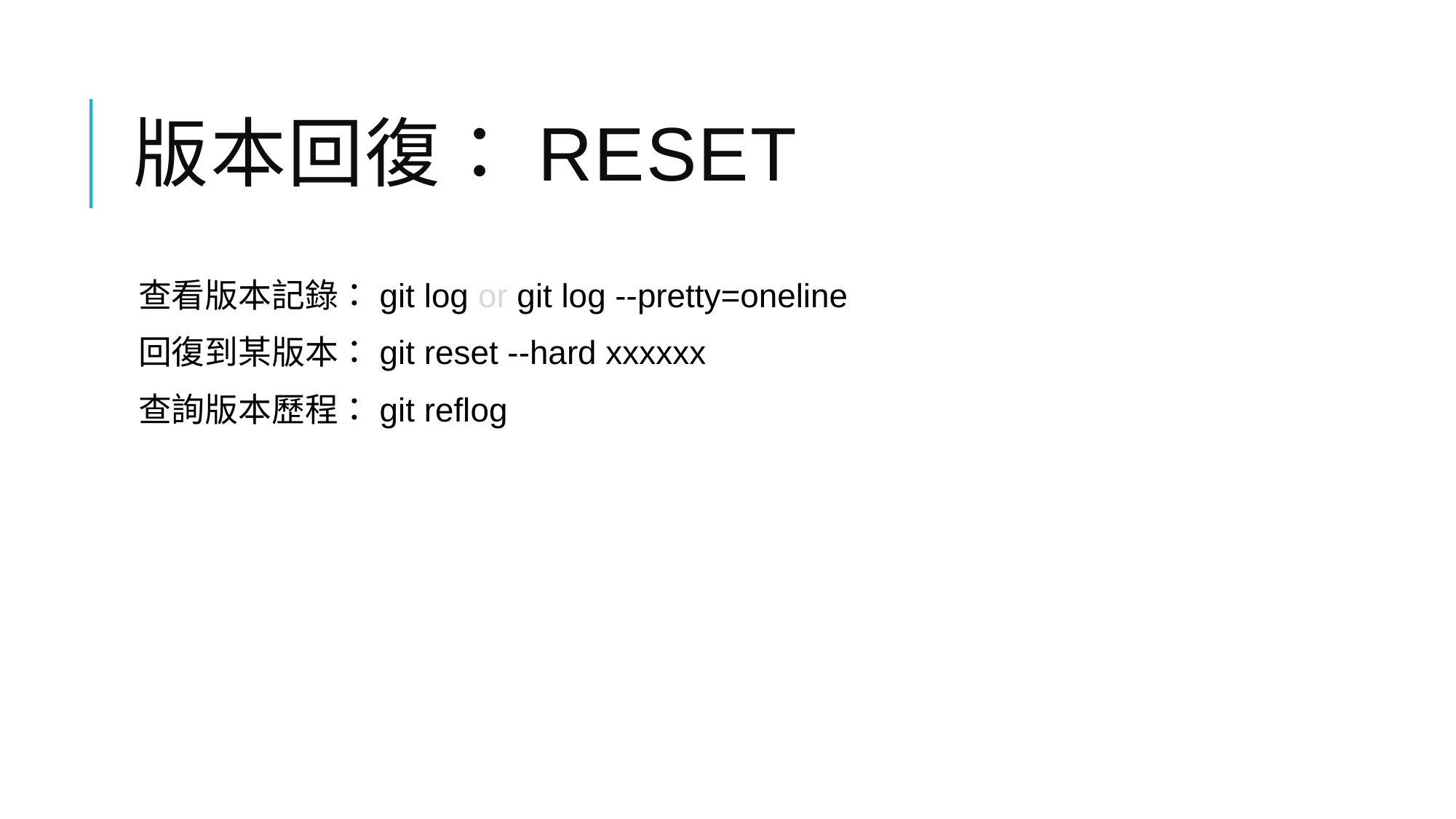

# 版本回復：RESET
查看版本記錄：git log or git log --pretty=oneline
回復到某版本：git reset --hard xxxxxx
查詢版本歷程：git reflog